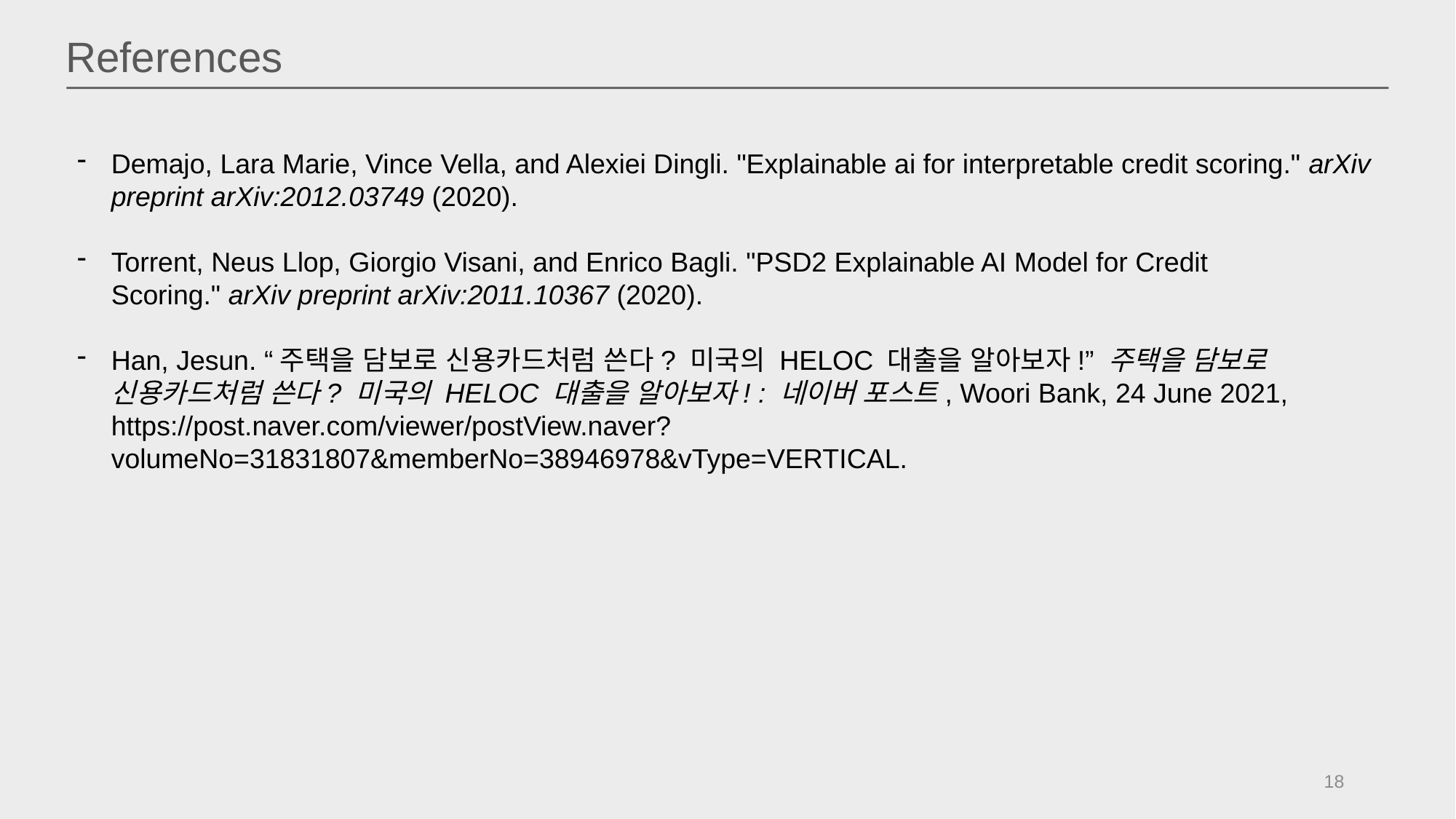

References

Demajo, Lara Marie, Vince Vella, and Alexiei Dingli. "Explainable ai for interpretable credit scoring." arXiv preprint arXiv:2012.03749 (2020).

Torrent, Neus Llop, Giorgio Visani, and Enrico Bagli. "PSD2 Explainable AI Model for Credit Scoring." arXiv preprint arXiv:2011.10367 (2020).

Han, Jesun. “주택을 담보로 신용카드처럼 쓴다? 미국의 HELOC 대출을 알아보자!” 주택을 담보로 신용카드처럼 쓴다? 미국의 HELOC 대출을 알아보자! : 네이버 포스트, Woori Bank, 24 June 2021, https://post.naver.com/viewer/postView.naver?volumeNo=31831807&memberNo=38946978&vType=VERTICAL.

18